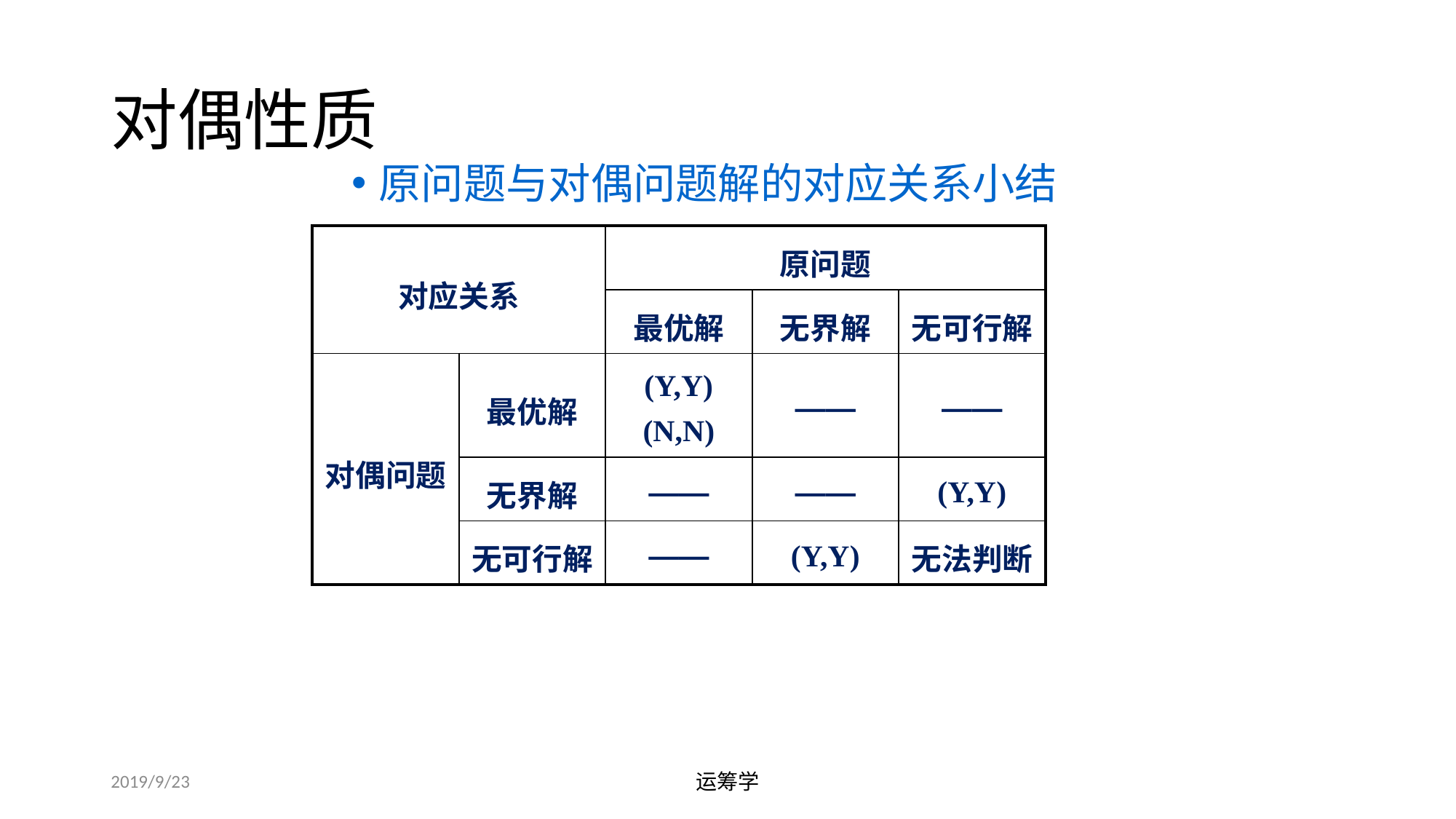

# 对偶性质
原问题与对偶问题解的对应关系小结
| 对应关系 |  | 原问题 |  |  |
| --- | --- | --- | --- | --- |
|  |  | 最优解 | 无界解 | 无可行解 |
| 对偶问题 | 最优解 | (Y,Y) (N,N) | —— | —— |
|  | 无界解 | —— | —— | (Y,Y) |
|  | 无可行解 | —— | (Y,Y) | 无法判断 |
2019/9/23
运筹学